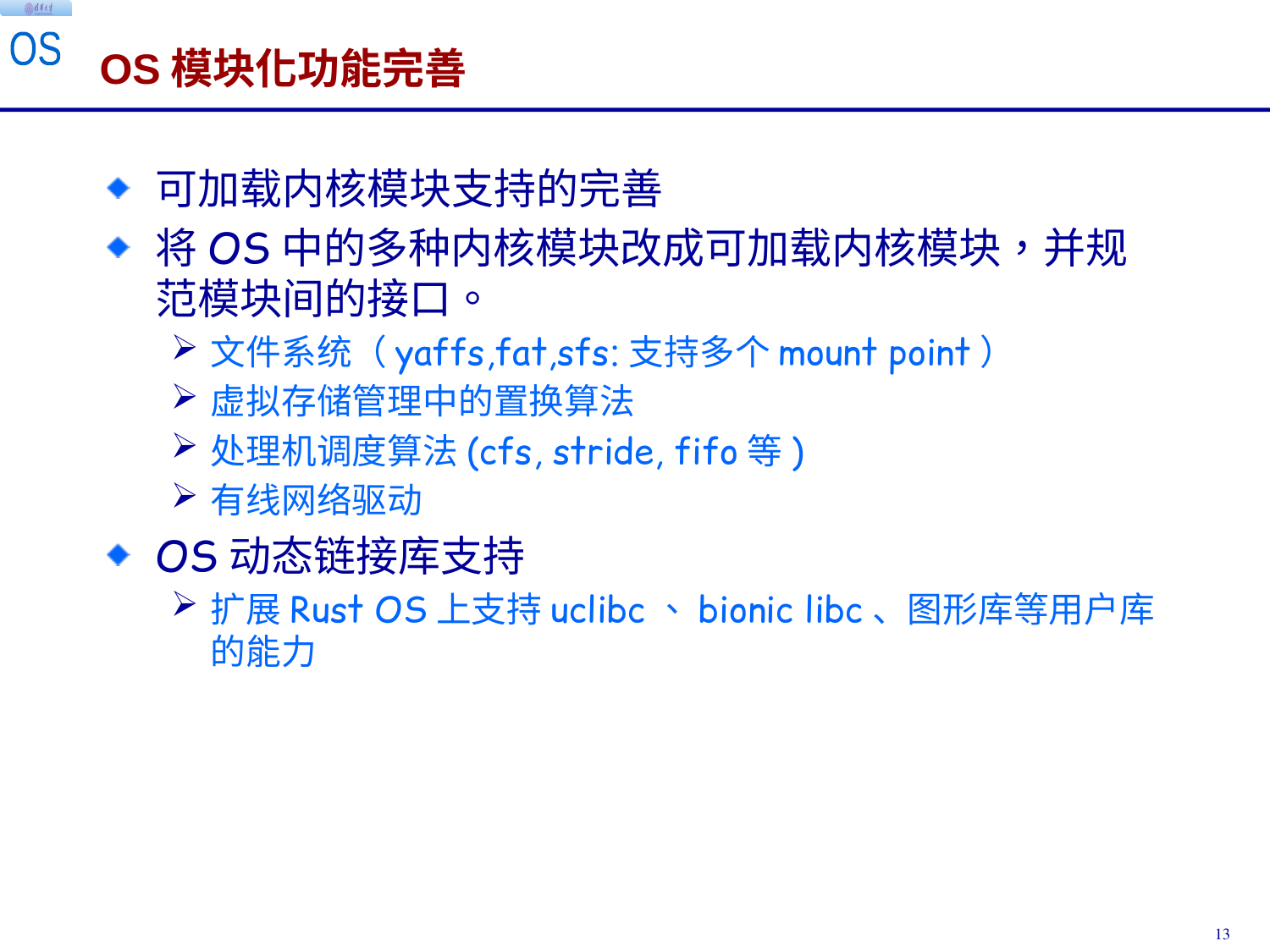

# OS模块化功能完善
可加载内核模块支持的完善
将OS中的多种内核模块改成可加载内核模块，并规范模块间的接口。
文件系统（yaffs,fat,sfs:支持多个mount point）
虚拟存储管理中的置换算法
处理机调度算法(cfs, stride, fifo等)
有线网络驱动
OS动态链接库支持
扩展Rust OS上支持uclibc、bionic libc、图形库等用户库的能力